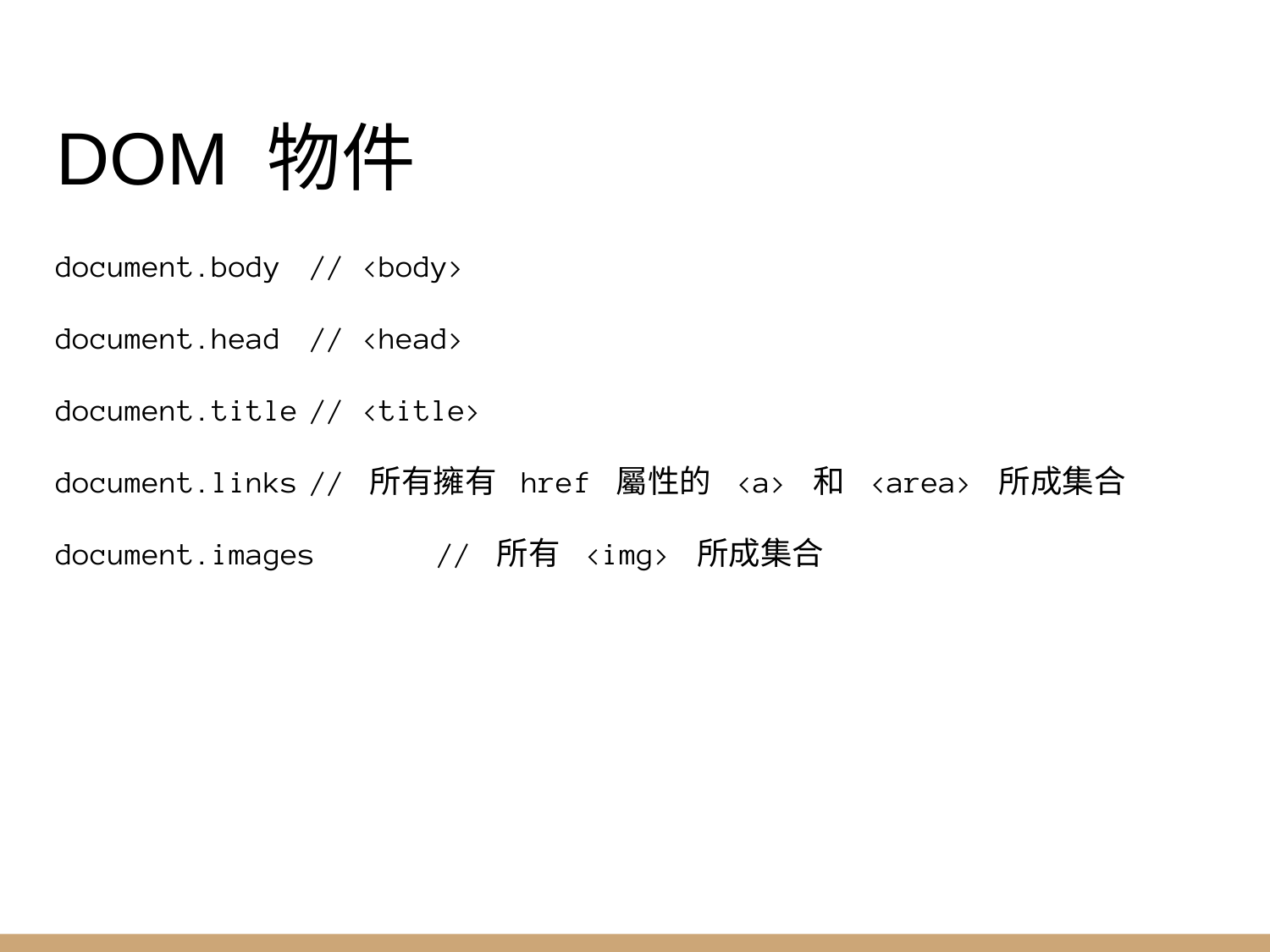

# DOM 物件
document.body	// <body>
document.head	// <head>
document.title	// <title>
document.links	// 所有擁有 href 屬性的 <a> 和 <area> 所成集合
document.images	// 所有 <img> 所成集合